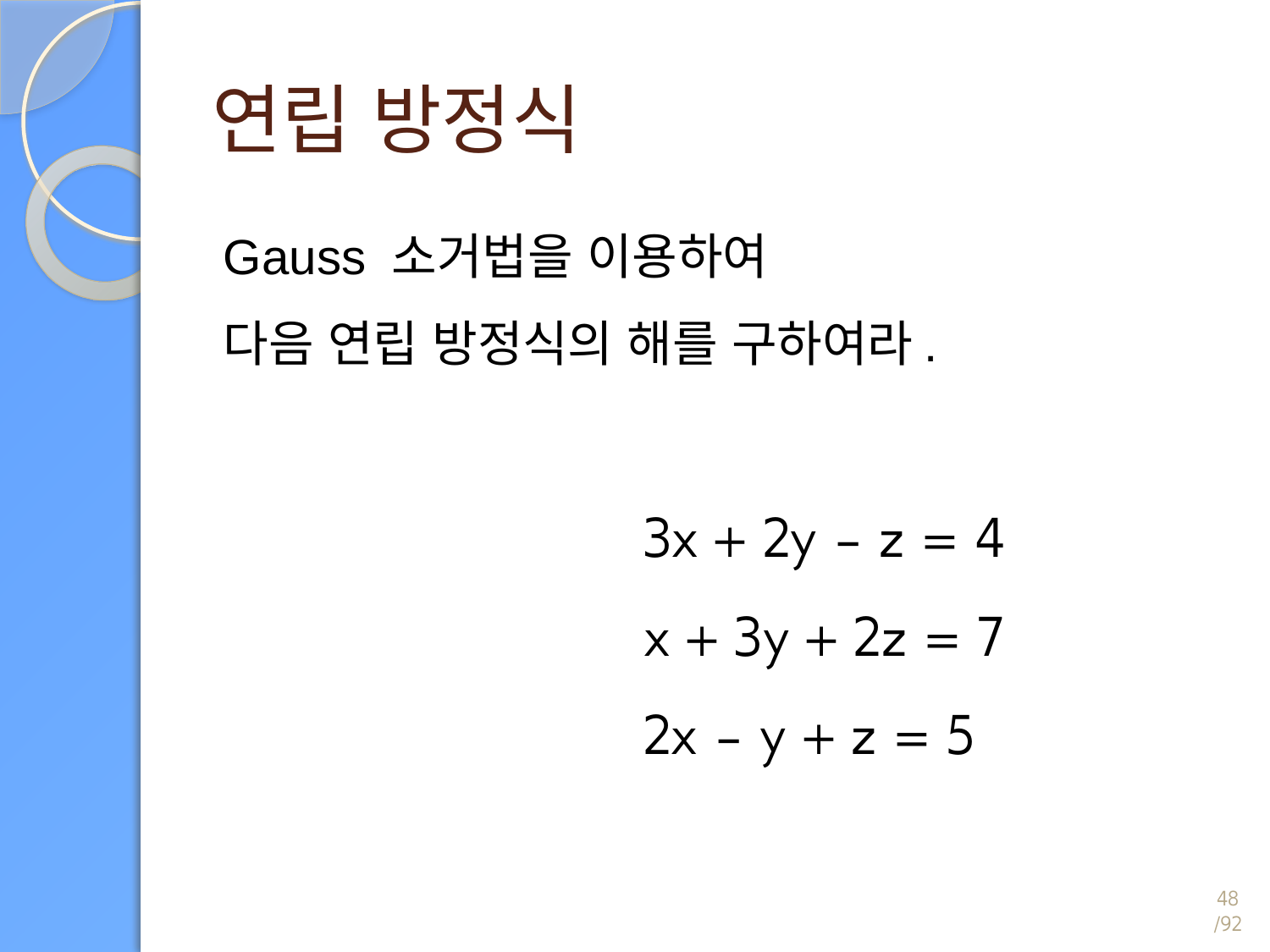

# 연립 방정식
Gauss 소거법을 이용하여
다음 연립 방정식의 해를 구하여라.

				3x + 2y – z = 4
				x + 3y + 2z = 7
				2x – y + z = 5
48/92